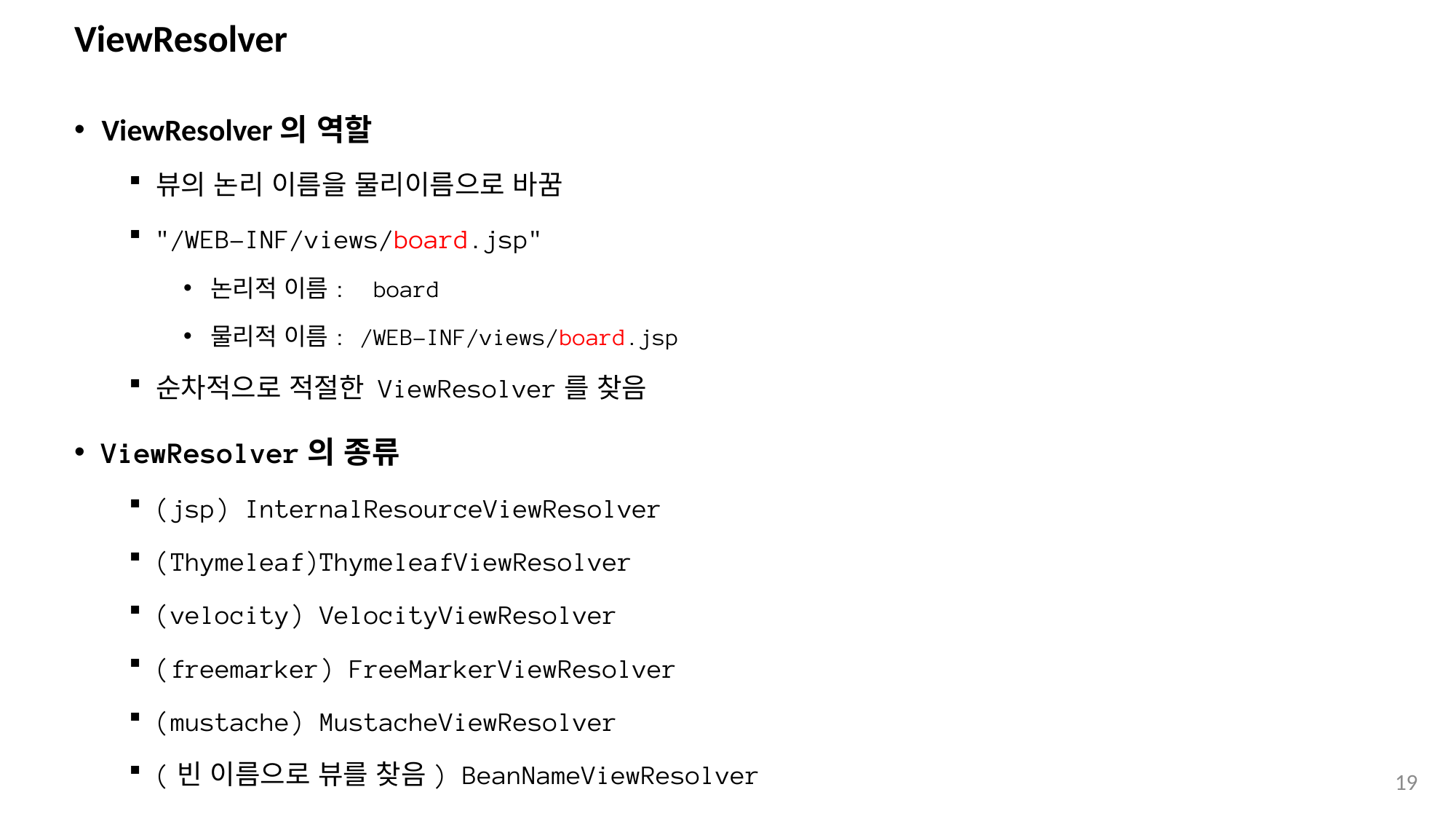

# ViewResolver
ViewResolver의 역할
뷰의 논리 이름을 물리이름으로 바꿈
"/WEB-INF/views/board.jsp"
논리적 이름:  board
물리적 이름: /WEB-INF/views/board.jsp
순차적으로 적절한 ViewResolver를 찾음
ViewResolver의 종류
(jsp) InternalResourceViewResolver
(Thymeleaf)ThymeleafViewResolver
(velocity) VelocityViewResolver
(freemarker) FreeMarkerViewResolver
(mustache) MustacheViewResolver
(빈 이름으로 뷰를 찾음) BeanNameViewResolver

19